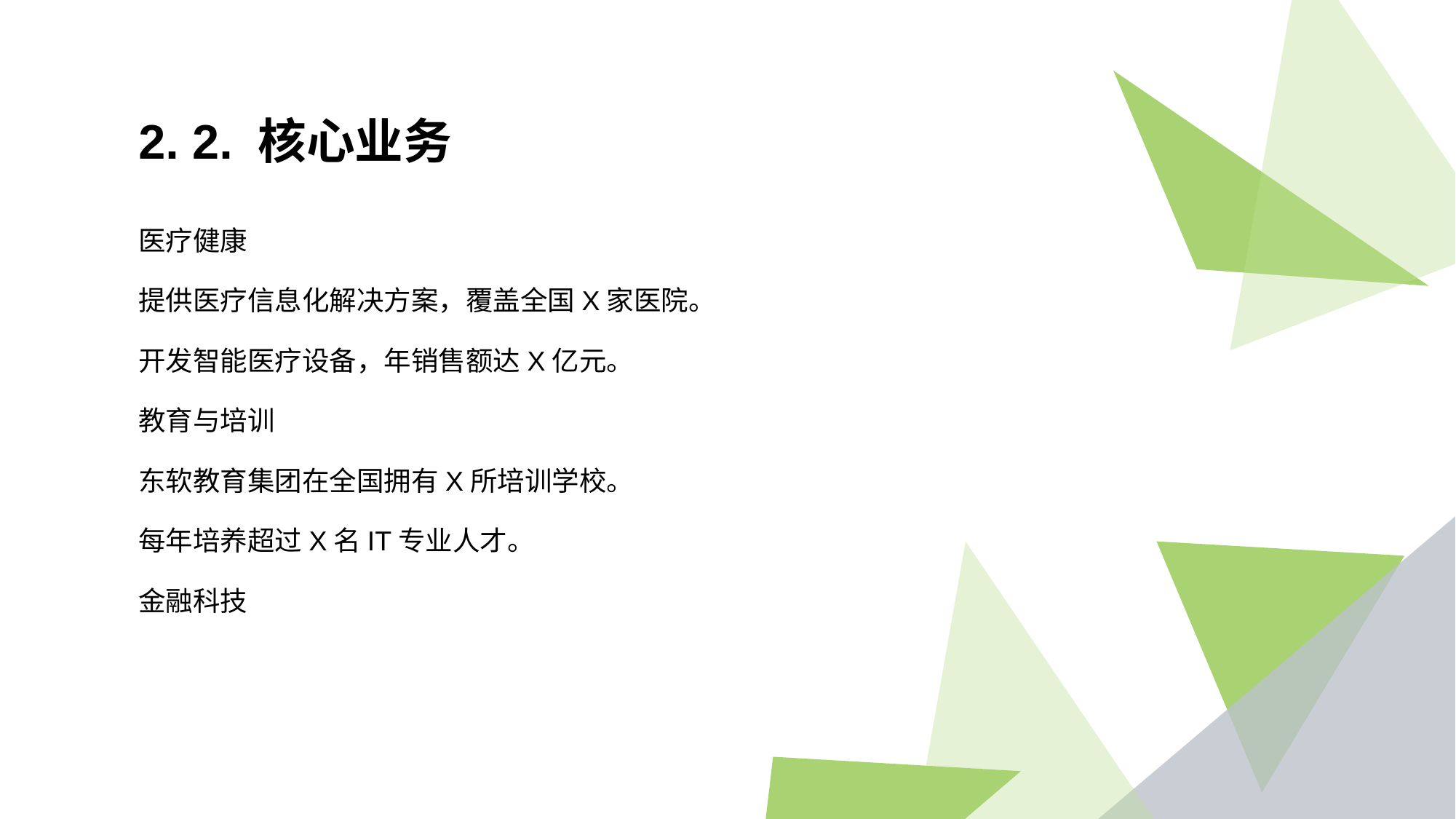

# 2. 2. 核心业务
医疗健康
提供医疗信息化解决方案，覆盖全国X家医院。
开发智能医疗设备，年销售额达X亿元。
教育与培训
东软教育集团在全国拥有X所培训学校。
每年培养超过X名IT专业人才。
金融科技